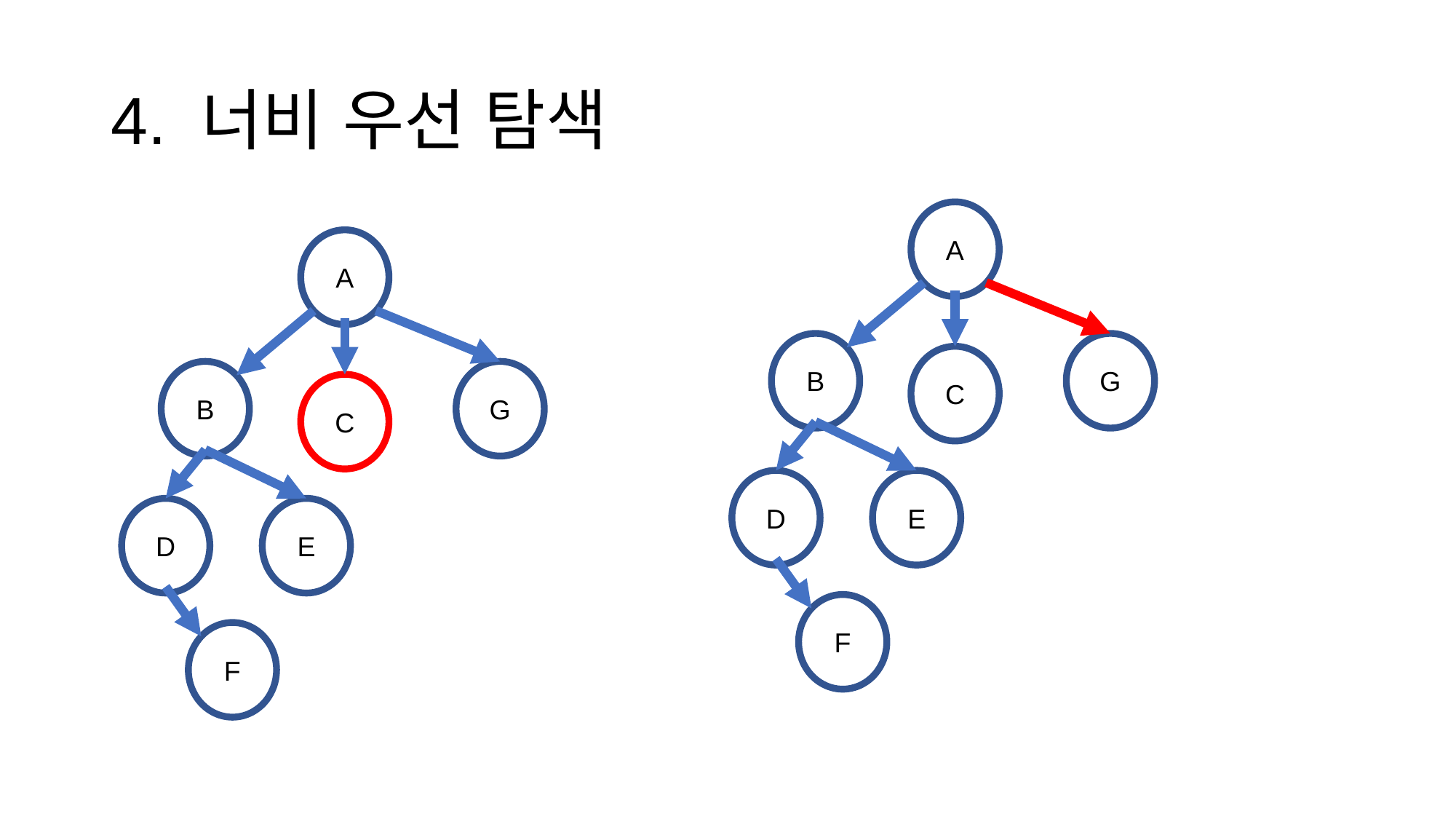

# 4. 너비 우선 탐색
A
G
B
C
E
D
F
A
G
B
C
E
D
F